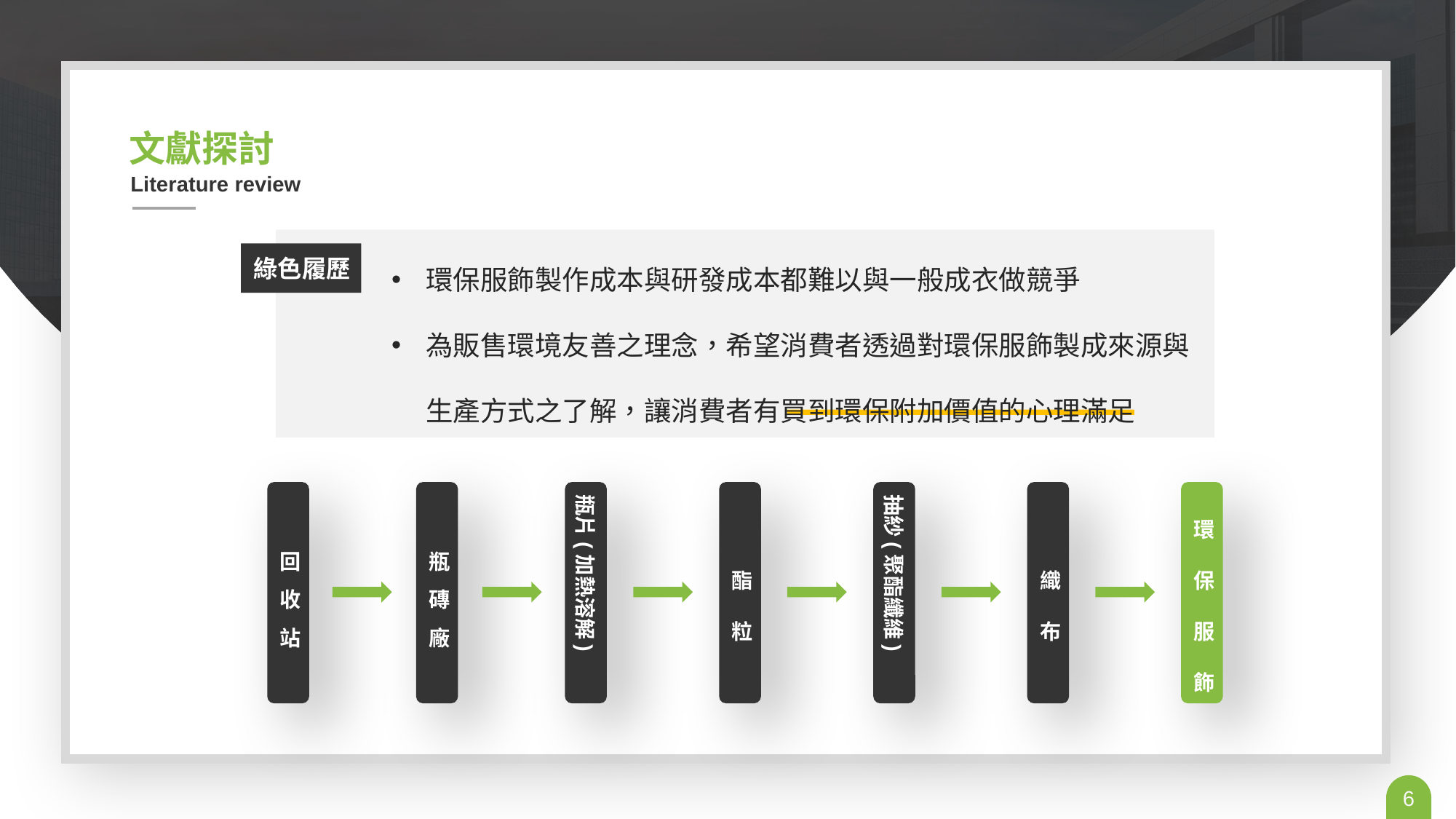

文獻探討
Literature review
環保服飾製作成本與研發成本都難以與一般成衣做競爭
為販售環境友善之理念，希望消費者透過對環保服飾製成來源與生產方式之了解，讓消費者有買到環保附加價值的心理滿足

綠色履歷

瓶片(加熱溶解)
回收站
瓶磚廠
酯粒
抽紗(聚酯纖維)
織布
環保服飾